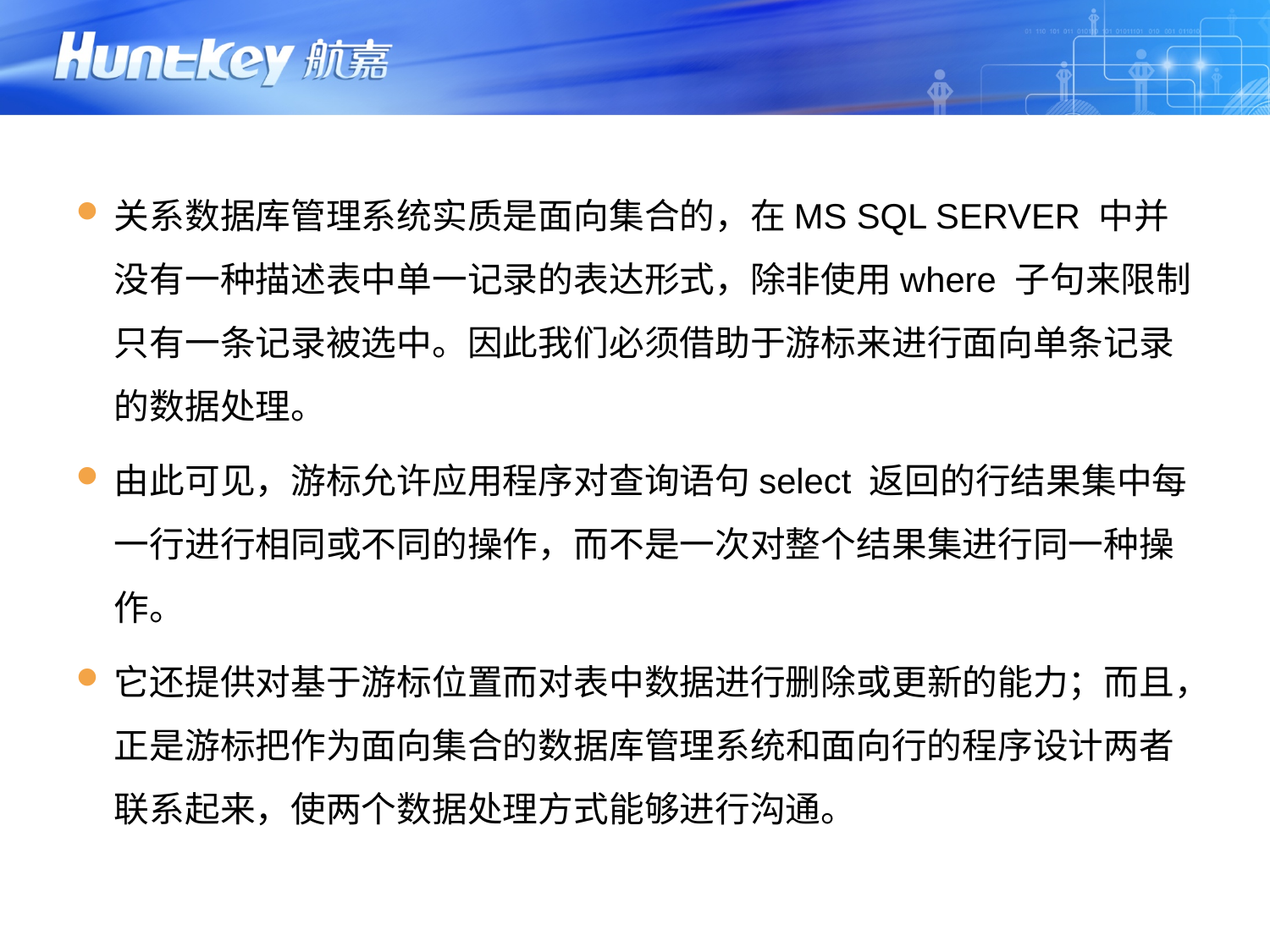

关系数据库管理系统实质是面向集合的，在MS SQL SERVER 中并没有一种描述表中单一记录的表达形式，除非使用where 子句来限制只有一条记录被选中。因此我们必须借助于游标来进行面向单条记录的数据处理。
由此可见，游标允许应用程序对查询语句select 返回的行结果集中每一行进行相同或不同的操作，而不是一次对整个结果集进行同一种操作。
它还提供对基于游标位置而对表中数据进行删除或更新的能力；而且，正是游标把作为面向集合的数据库管理系统和面向行的程序设计两者联系起来，使两个数据处理方式能够进行沟通。